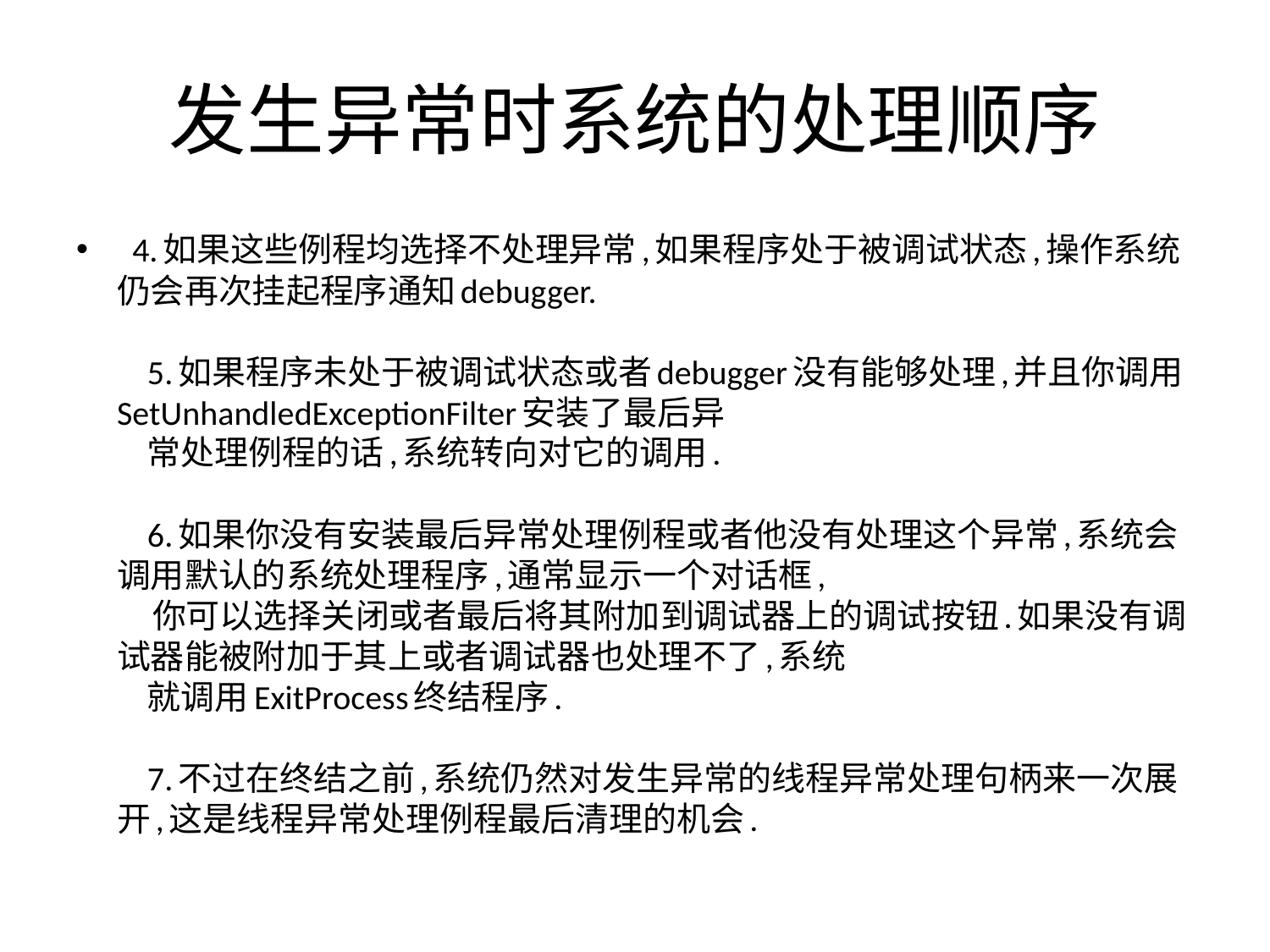

# 发生异常时系统的处理顺序
  4.如果这些例程均选择不处理异常,如果程序处于被调试状态,操作系统仍会再次挂起程序通知debugger.
    5.如果程序未处于被调试状态或者debugger没有能够处理,并且你调用SetUnhandledExceptionFilter安装了最后异
    常处理例程的话,系统转向对它的调用.
    6.如果你没有安装最后异常处理例程或者他没有处理这个异常,系统会调用默认的系统处理程序,通常显示一个对话框,
    你可以选择关闭或者最后将其附加到调试器上的调试按钮.如果没有调试器能被附加于其上或者调试器也处理不了,系统
    就调用ExitProcess终结程序.
    7.不过在终结之前,系统仍然对发生异常的线程异常处理句柄来一次展开,这是线程异常处理例程最后清理的机会.